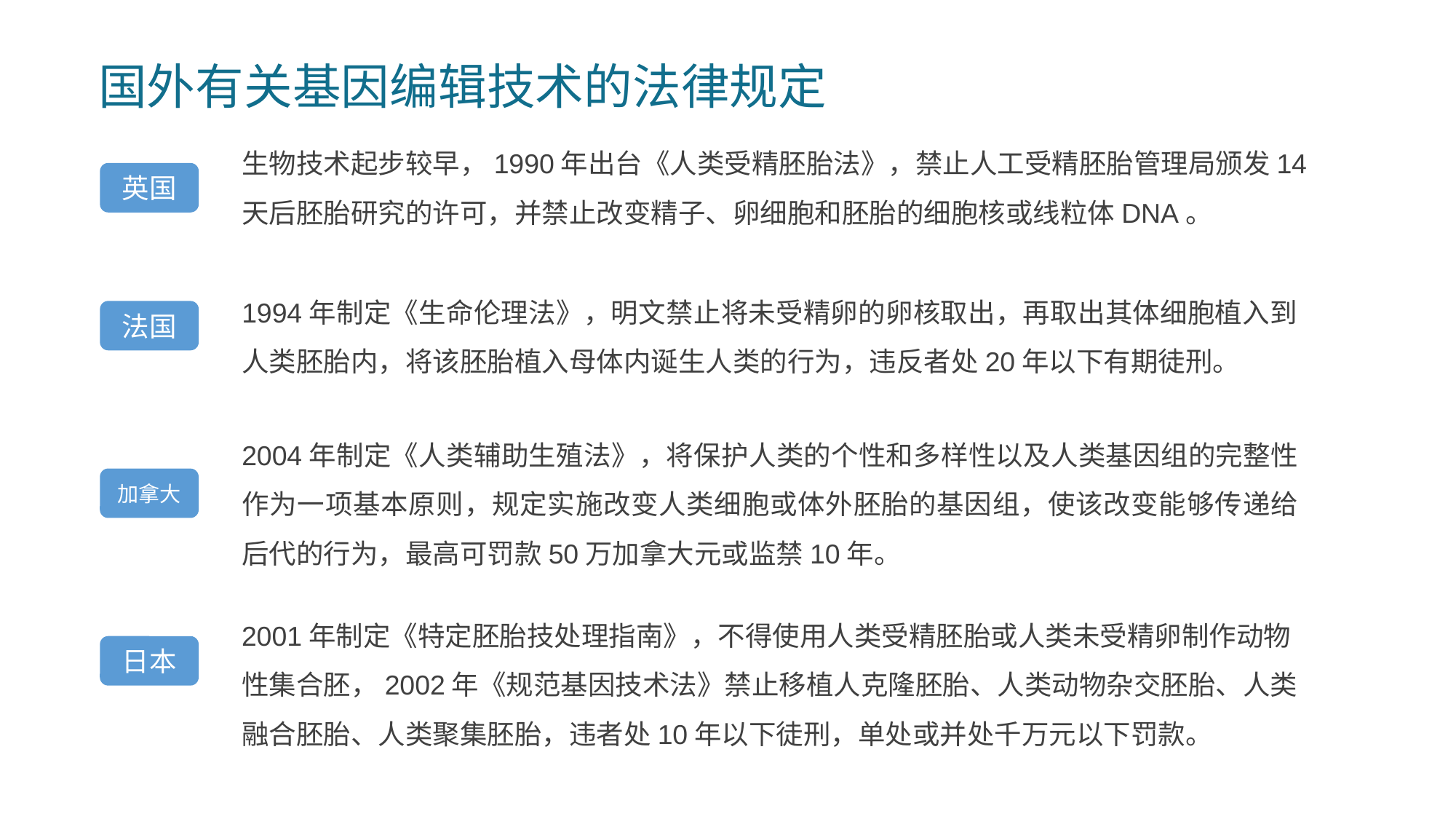

生物技术起步较早，1990年出台《人类受精胚胎法》，禁止人工受精胚胎管理局颁发14天后胚胎研究的许可，并禁止改变精子、卵细胞和胚胎的细胞核或线粒体DNA。
国外有关基因编辑技术的法律规定
英国
1994年制定《生命伦理法》，明文禁止将未受精卵的卵核取出，再取出其体细胞植入到人类胚胎内，将该胚胎植入母体内诞生人类的行为，违反者处20年以下有期徒刑。
法国
2004年制定《人类辅助生殖法》，将保护人类的个性和多样性以及人类基因组的完整性作为一项基本原则，规定实施改变人类细胞或体外胚胎的基因组，使该改变能够传递给后代的行为，最高可罚款50万加拿大元或监禁10年。
加拿大
2001年制定《特定胚胎技处理指南》，不得使用人类受精胚胎或人类未受精卵制作动物性集合胚，2002年《规范基因技术法》禁止移植人克隆胚胎、人类动物杂交胚胎、人类融合胚胎、人类聚集胚胎，违者处10年以下徒刑，单处或并处千万元以下罚款。
日本